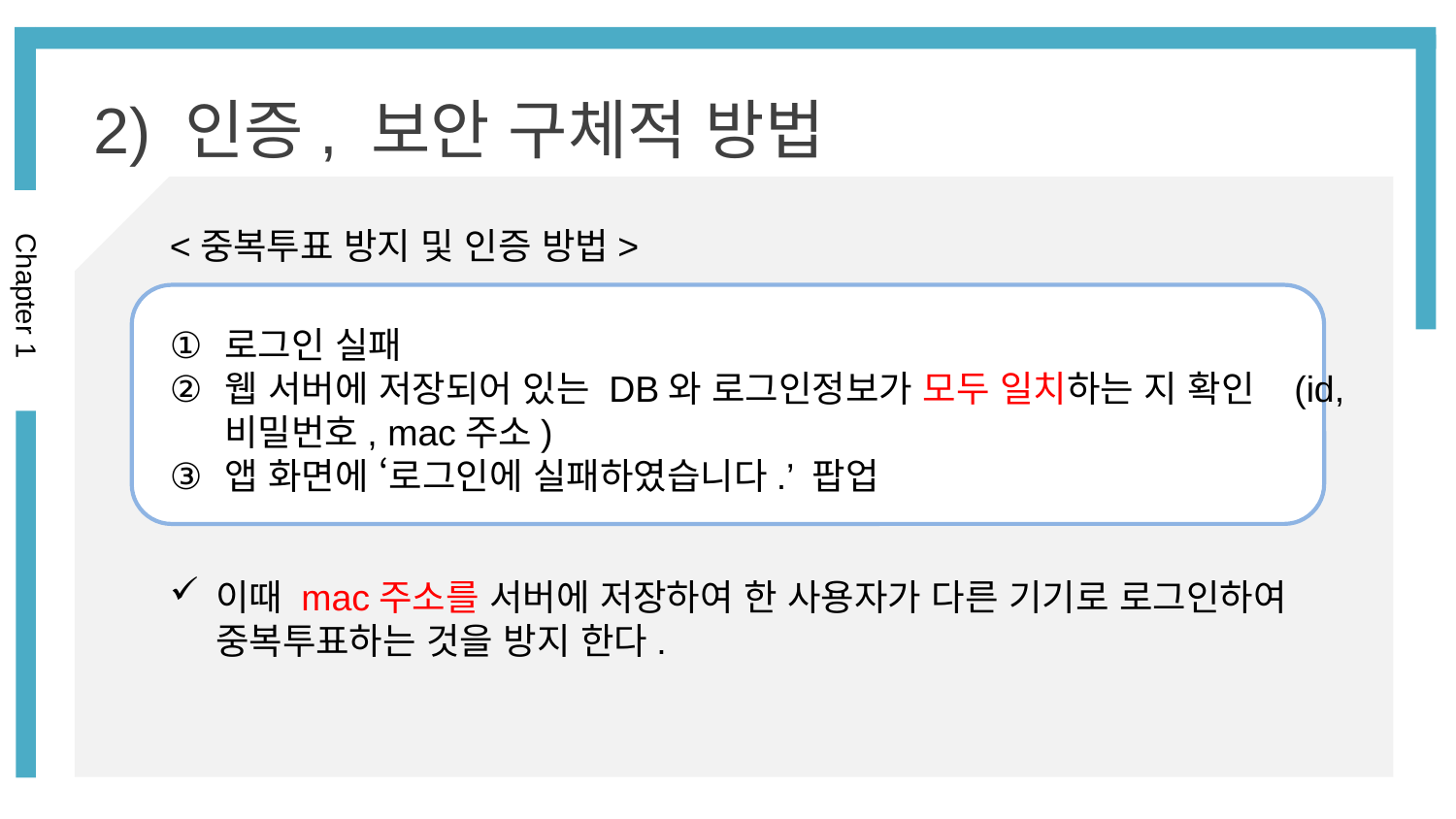

2) 인증, 보안 구체적 방법

<중복투표 방지 및 인증 방법>

로그인 실패
웹 서버에 저장되어 있는 DB와 로그인정보가 모두 일치하는 지 확인   (id, 비밀번호, mac주소)
앱 화면에 ‘로그인에 실패하였습니다.’ 팝업

이때 mac주소를 서버에 저장하여 한 사용자가 다른 기기로 로그인하여 중복투표하는 것을 방지 한다.
Chapter 1